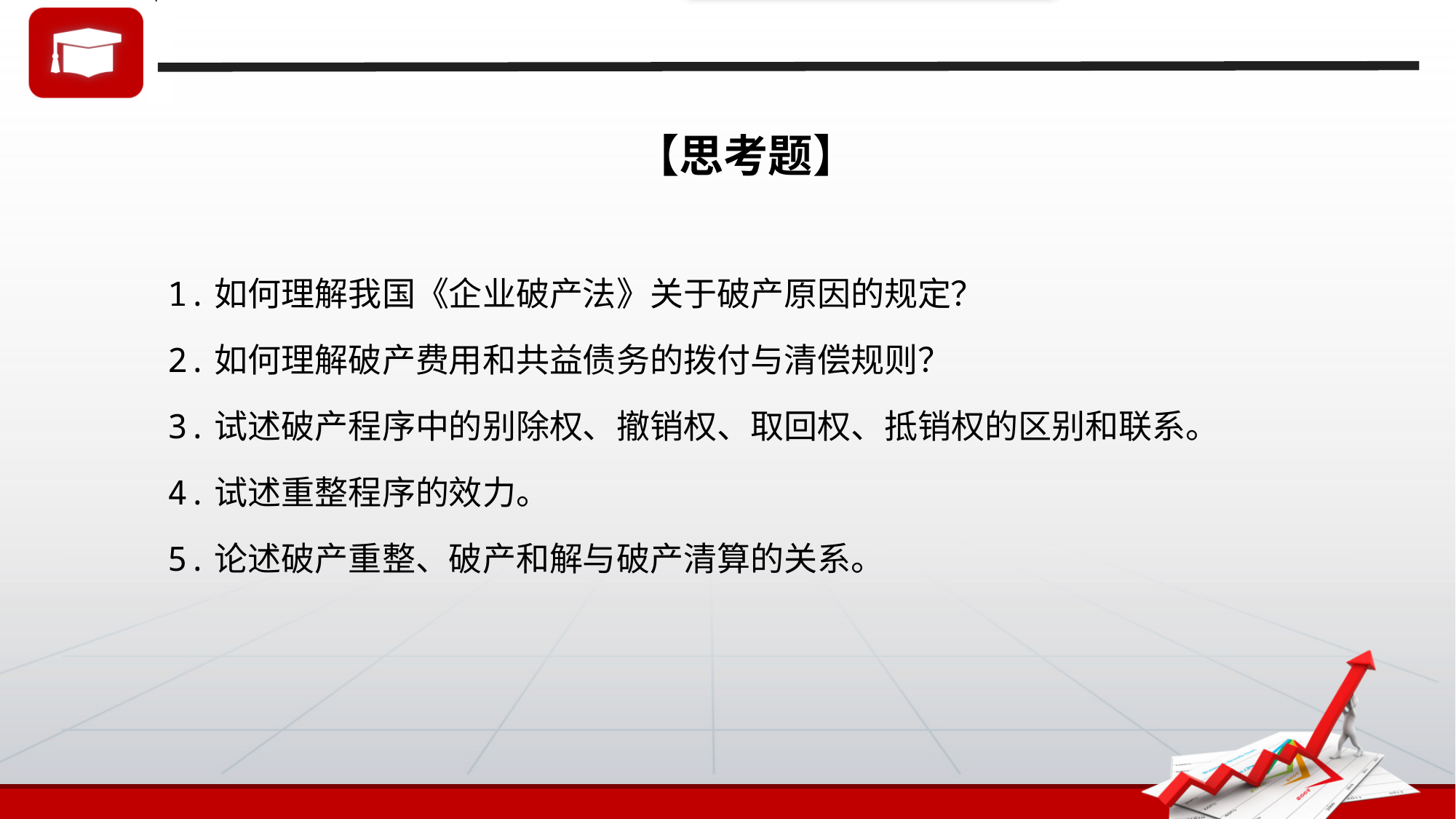

【思考题】

1.如何理解我国《企业破产法》关于破产原因的规定？
2.如何理解破产费用和共益债务的拨付与清偿规则？
3.试述破产程序中的别除权、撤销权、取回权、抵销权的区别和联系。
4.试述重整程序的效力。
5.论述破产重整、破产和解与破产清算的关系。